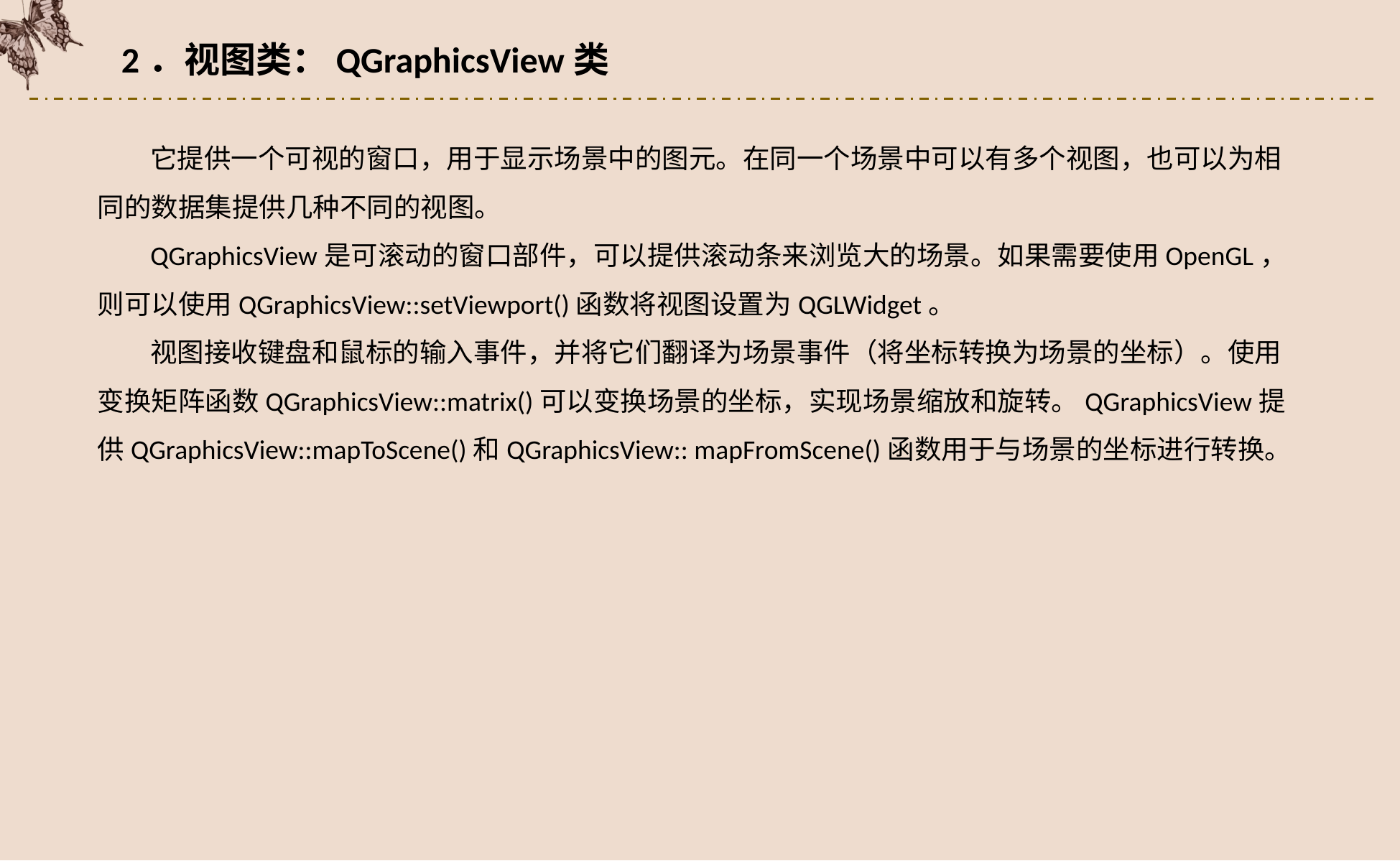

2．视图类：QGraphicsView类
它提供一个可视的窗口，用于显示场景中的图元。在同一个场景中可以有多个视图，也可以为相同的数据集提供几种不同的视图。
QGraphicsView是可滚动的窗口部件，可以提供滚动条来浏览大的场景。如果需要使用OpenGL，则可以使用QGraphicsView::setViewport()函数将视图设置为QGLWidget。
视图接收键盘和鼠标的输入事件，并将它们翻译为场景事件（将坐标转换为场景的坐标）。使用变换矩阵函数QGraphicsView::matrix()可以变换场景的坐标，实现场景缩放和旋转。QGraphicsView提供QGraphicsView::mapToScene()和QGraphicsView:: mapFromScene()函数用于与场景的坐标进行转换。